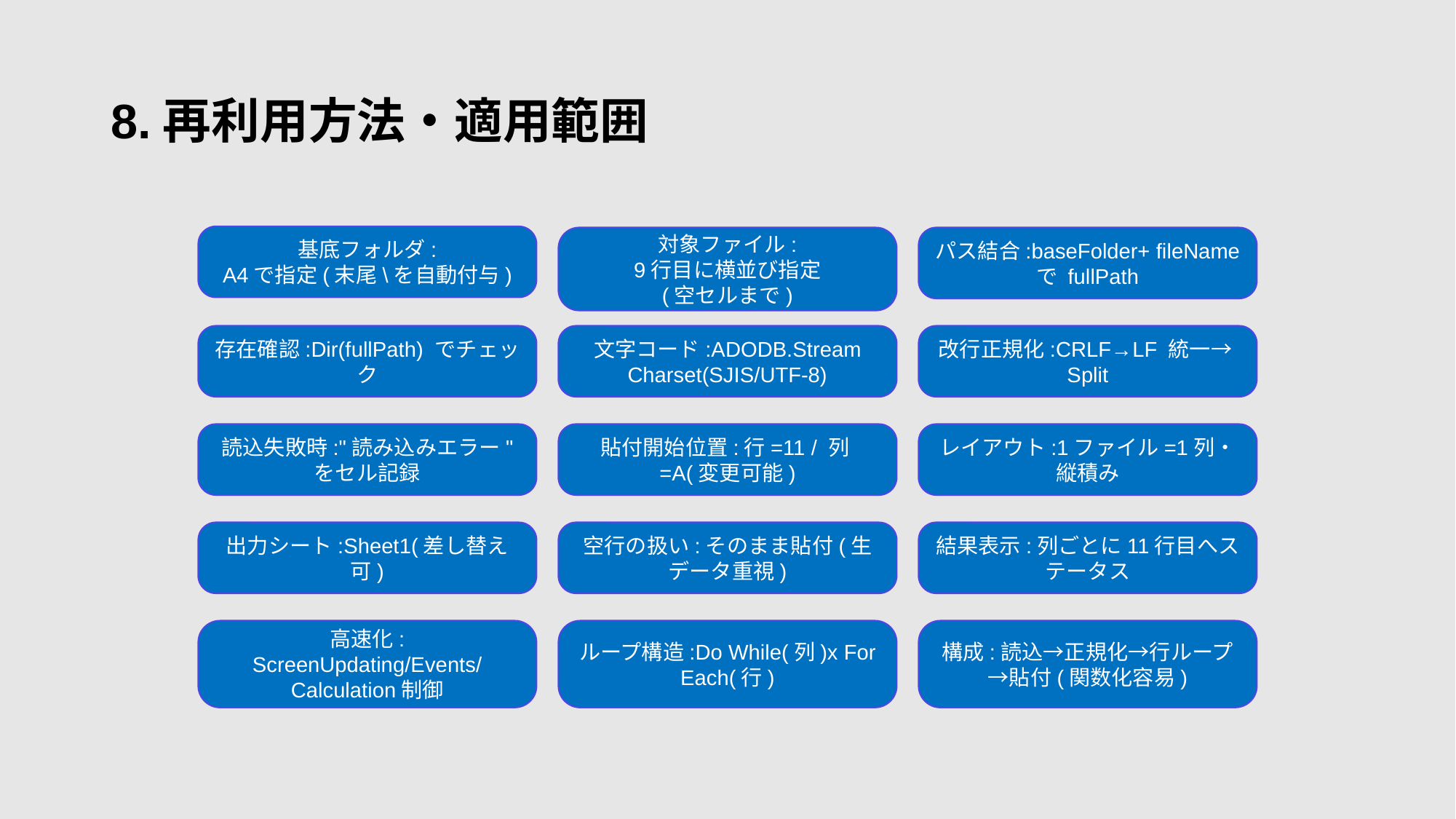

# 8.再利用方法・適用範囲
基底フォルダ:
A4で指定(末尾\を自動付与)
対象ファイル:
9行目に横並び指定
(空セルまで)
パス結合:baseFolder+ fileName で fullPath
存在確認:Dir(fullPath) でチェック
文字コード:ADODB.Stream Charset(SJIS/UTF-8)
改行正規化:CRLF→LF 統一→Split
読込失敗時:"読み込みエラー" をセル記録
貼付開始位置:行=11 / 列=A(変更可能)
レイアウト:1ファイル=1列・縦積み
出力シート:Sheet1(差し替え可)
空行の扱い:そのまま貼付(生データ重視)
結果表示:列ごとに11行目へステータス
高速化:
ScreenUpdating/Events/Calculation制御
ループ構造:Do While(列)x For Each(行)
構成:読込→正規化→行ループ→貼付(関数化容易)